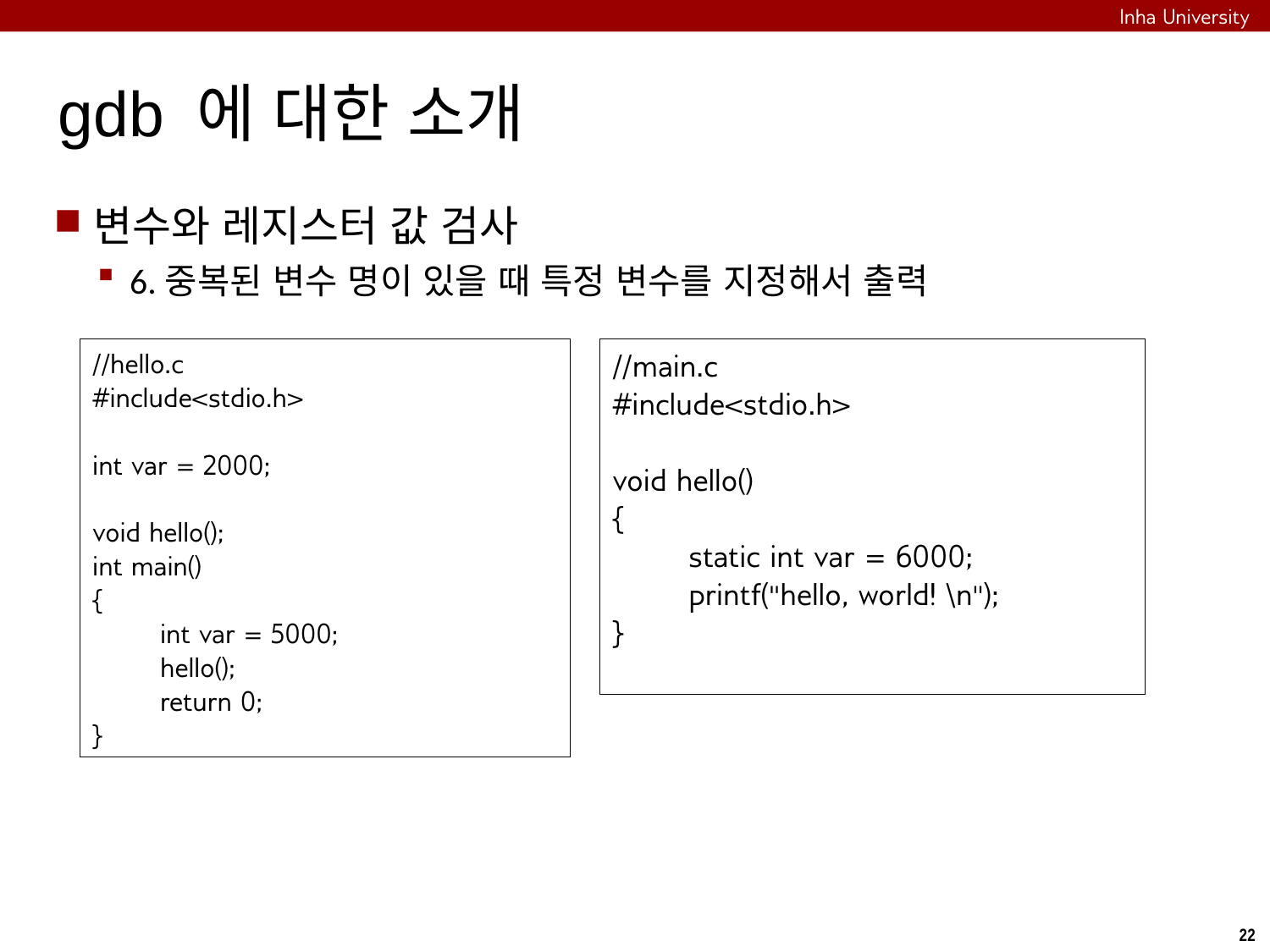

Inha University
# gdb 에 대한 소개
변수와 레지스터 값 검사
6.중복된 변수 명이 있을 때 특정 변수를 지정해서 출력
//hello.c
#include<stdio.h>

int var = 2000;

void hello();
int main()
{
        int var = 5000;
        hello();
        return 0;
}
//main.c
#include<stdio.h>

void hello()
{
        static int var = 6000;
        printf("hello, world! \n");
}